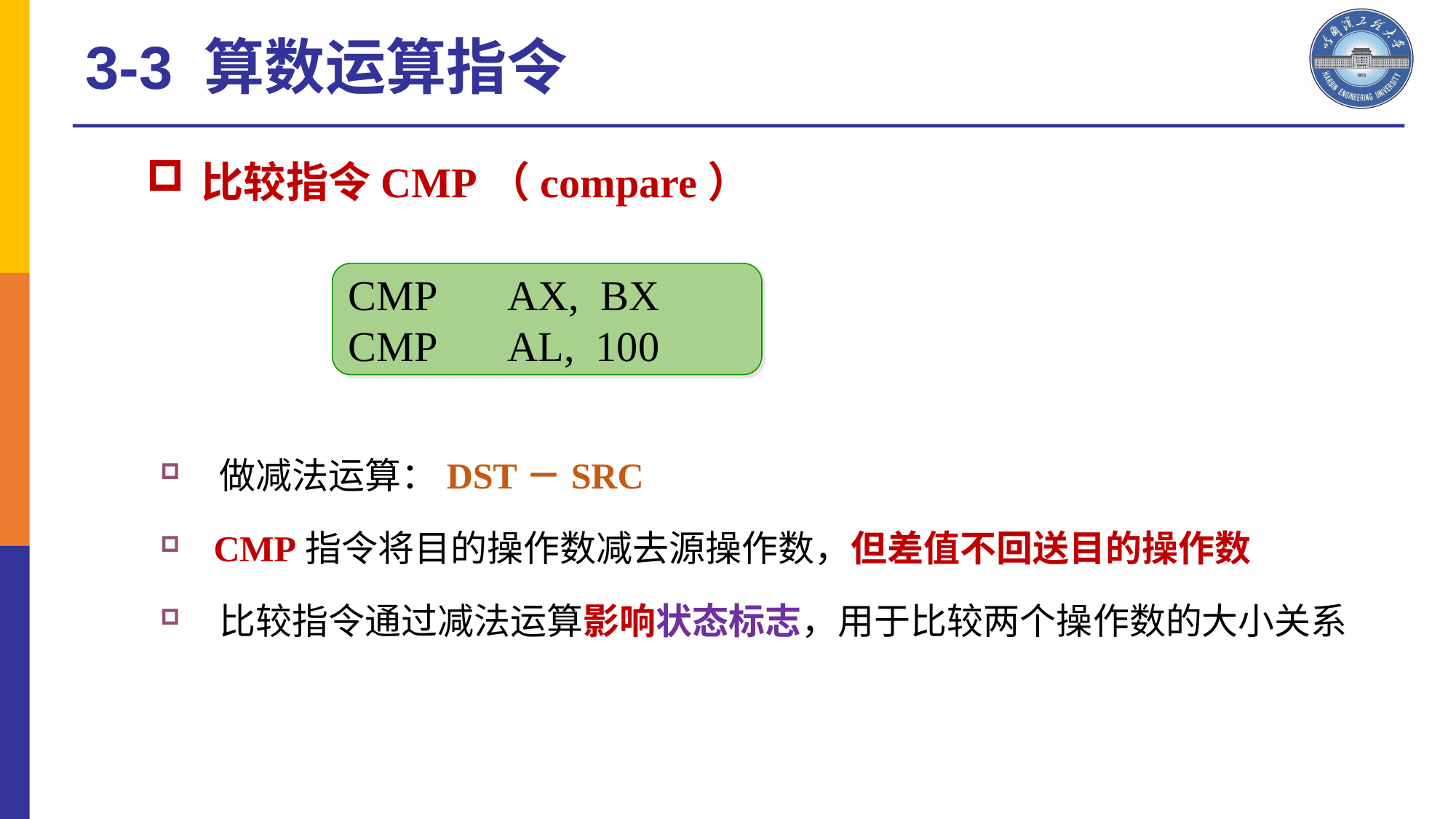

3-3 算数运算指令
比较指令CMP（compare）
CMP 	     AX,  BX
CMP       AL,  100
   做减法运算：DST－SRC
   CMP指令将目的操作数减去源操作数，但差值不回送目的操作数
   比较指令通过减法运算影响状态标志，用于比较两个操作数的大小关系